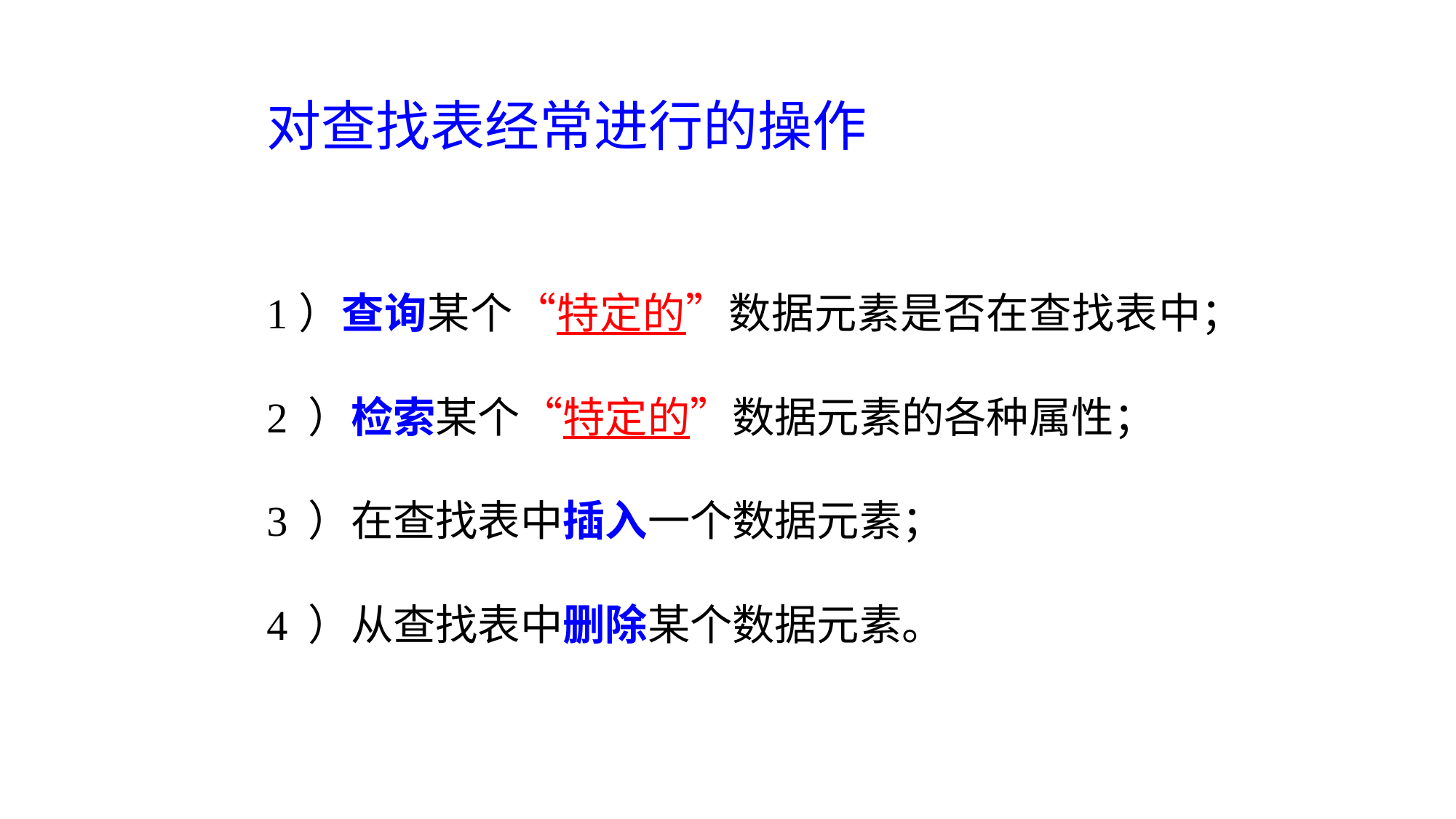

对查找表经常进行的操作
1）查询某个“特定的”数据元素是否在查找表中；
2 ）检索某个“特定的”数据元素的各种属性；
3 ）在查找表中插入一个数据元素；
4 ）从查找表中删除某个数据元素。